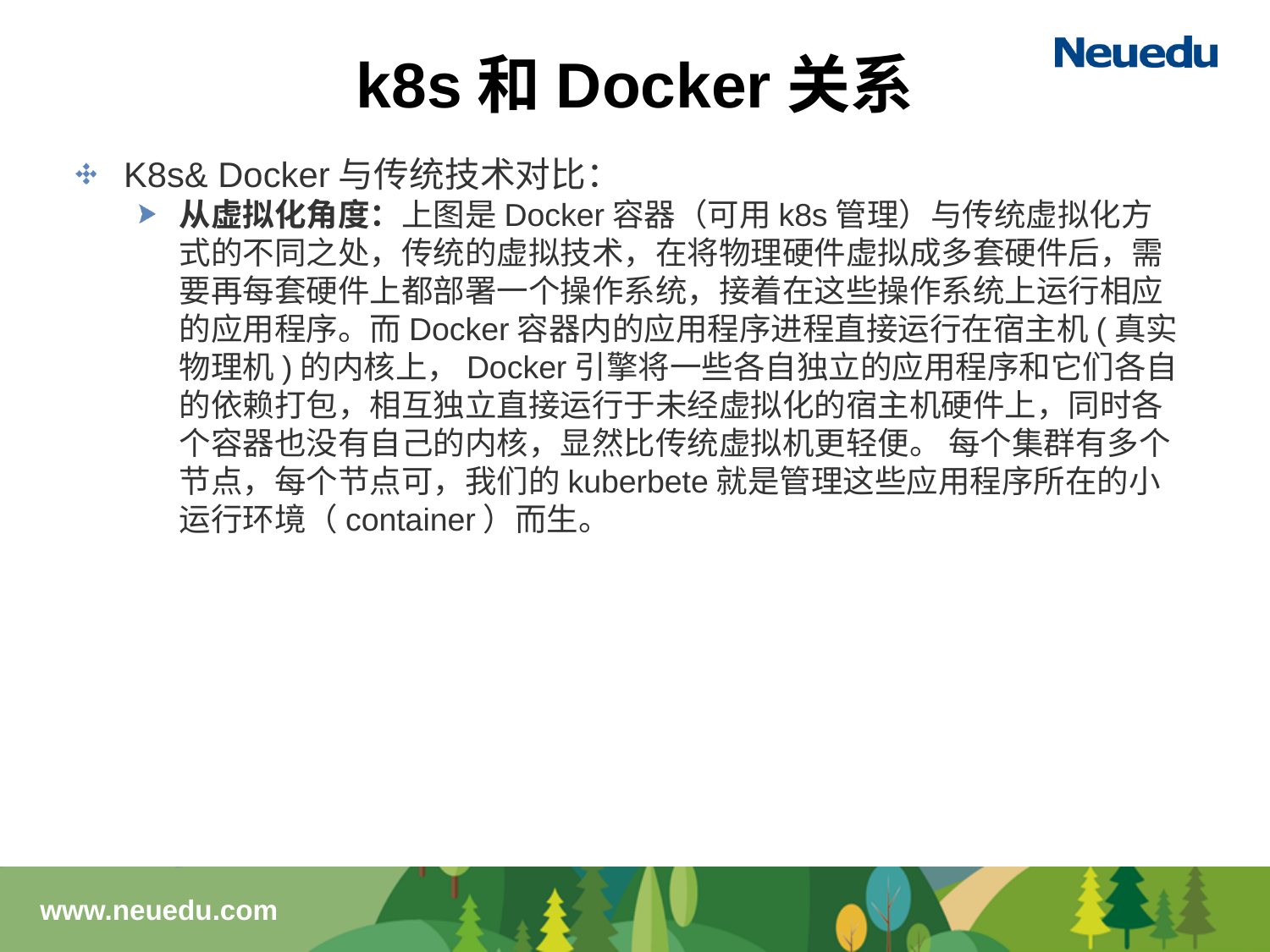

# k8s和Docker关系
K8s& Docker与传统技术对比：
从虚拟化角度：上图是Docker容器（可用k8s管理）与传统虚拟化方式的不同之处，传统的虚拟技术，在将物理硬件虚拟成多套硬件后，需要再每套硬件上都部署一个操作系统，接着在这些操作系统上运行相应的应用程序。而Docker容器内的应用程序进程直接运行在宿主机(真实物理机)的内核上，Docker引擎将一些各自独立的应用程序和它们各自的依赖打包，相互独立直接运行于未经虚拟化的宿主机硬件上，同时各个容器也没有自己的内核，显然比传统虚拟机更轻便。 每个集群有多个节点，每个节点可，我们的kuberbete就是管理这些应用程序所在的小运行环境（container）而生。